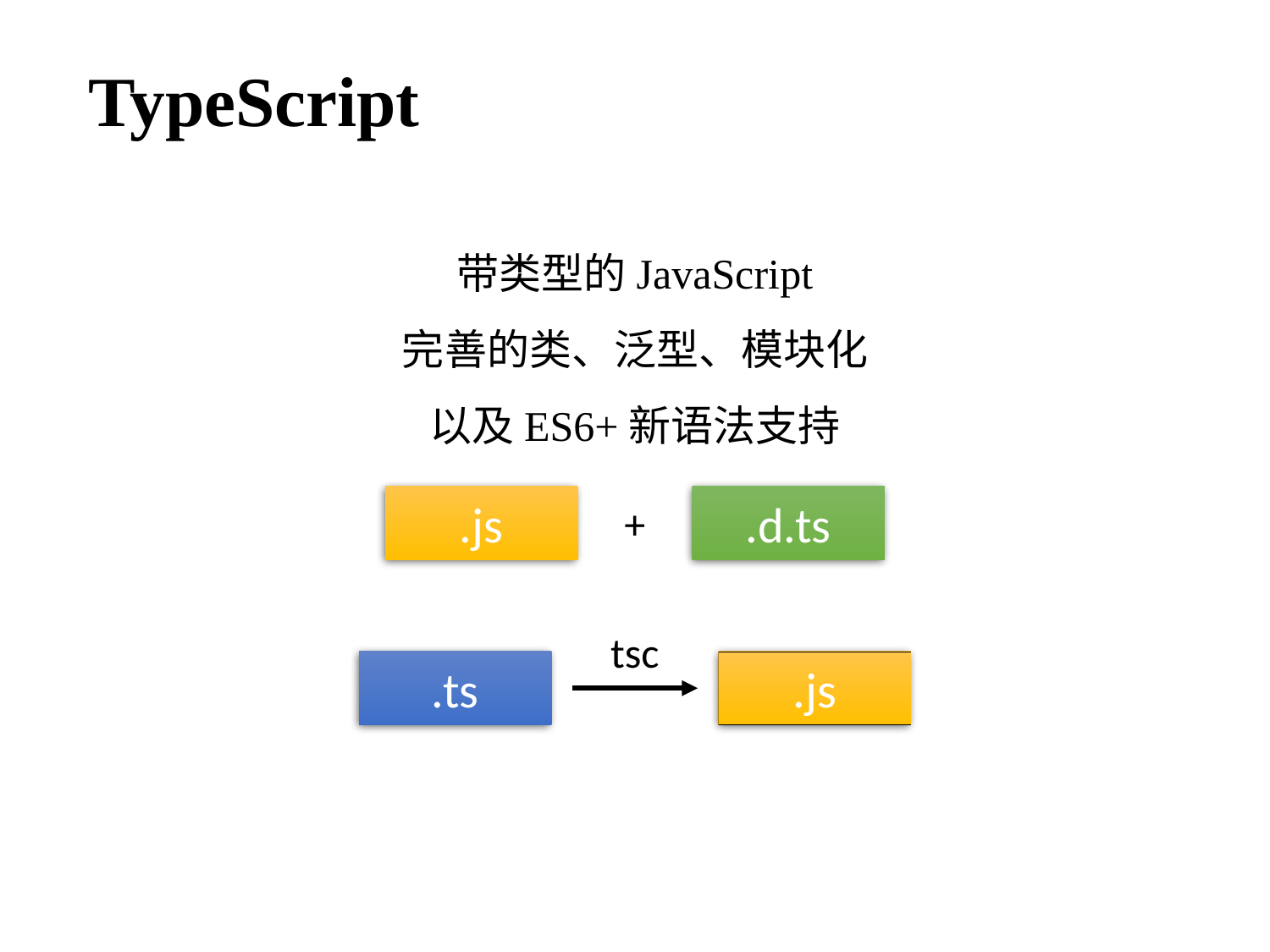

TypeScript
带类型的JavaScript
完善的类、泛型、模块化
以及ES6+新语法支持
.js
.d.ts
+
tsc
.ts
.js